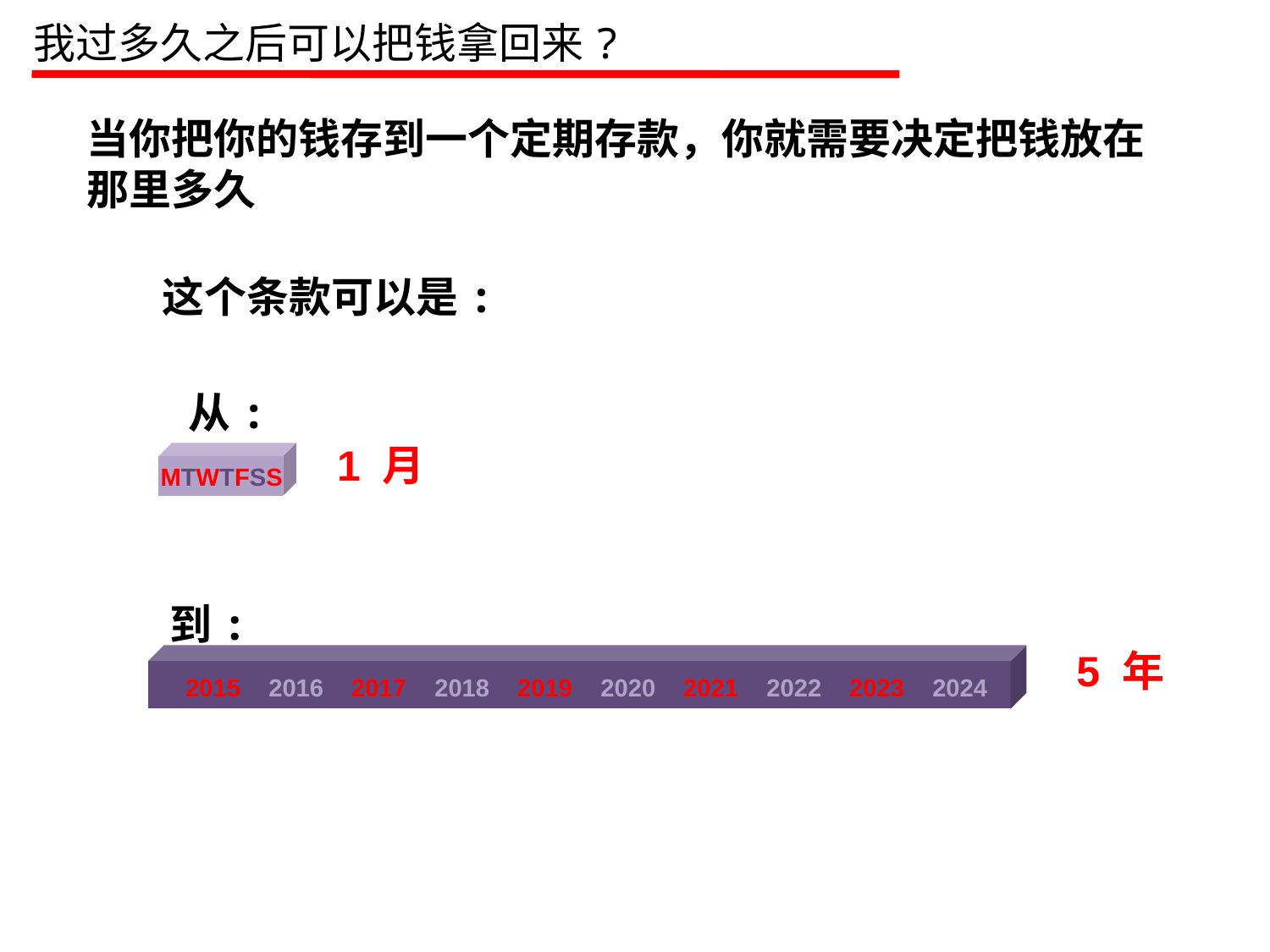

我过多久之后可以把钱拿回来?
当你把你的钱存到一个定期存款，你就需要决定把钱放在那里多久
这个条款可以是:
从:
1 月

MTWTFSS
到:
5 年

2015    2016    2017    2018    2019    2020    2021    2022    2023    2024